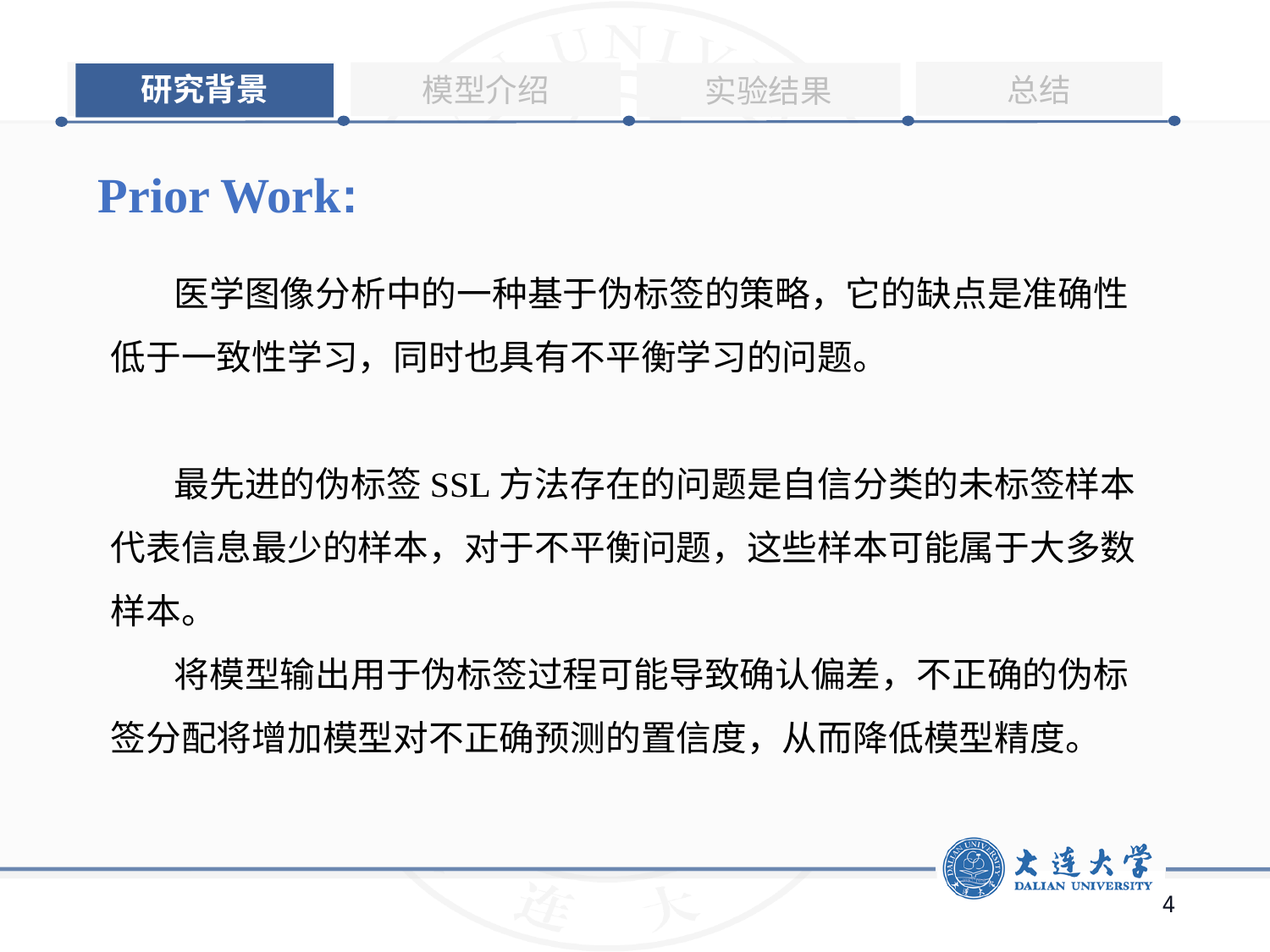

Prior Work:
医学图像分析中的一种基于伪标签的策略，它的缺点是准确性低于一致性学习，同时也具有不平衡学习的问题。

最先进的伪标签SSL方法存在的问题是自信分类的未标签样本代表信息最少的样本，对于不平衡问题，这些样本可能属于大多数样本。
将模型输出用于伪标签过程可能导致确认偏差，不正确的伪标签分配将增加模型对不正确预测的置信度，从而降低模型精度。